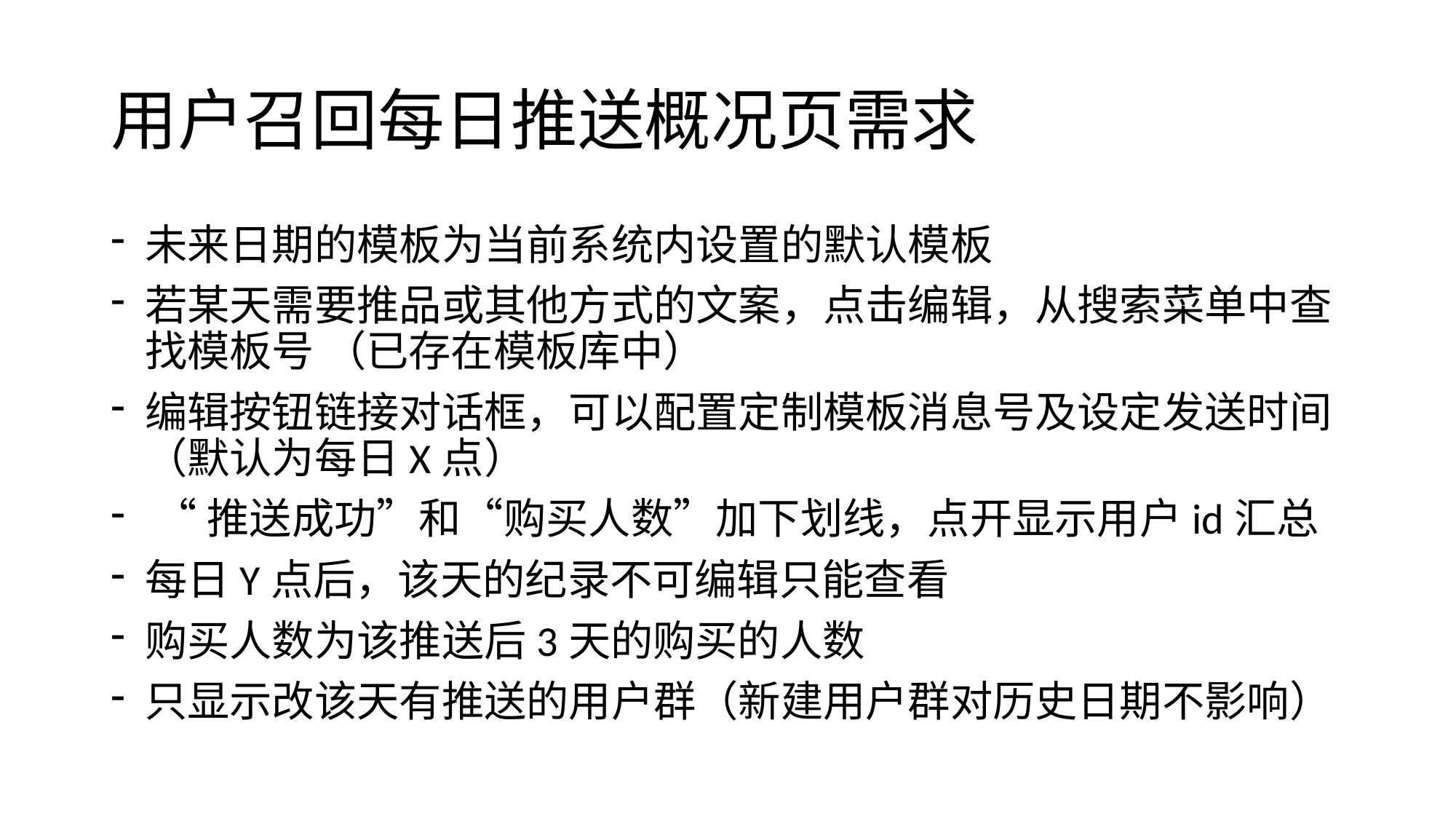

# 用户召回每日推送概况页需求
未来日期的模板为当前系统内设置的默认模板
若某天需要推品或其他方式的文案，点击编辑，从搜索菜单中查找模板号 （已存在模板库中）
编辑按钮链接对话框，可以配置定制模板消息号及设定发送时间（默认为每日X点）
 “推送成功”和“购买人数”加下划线，点开显示用户id汇总
每日Y点后，该天的纪录不可编辑只能查看
购买人数为该推送后3天的购买的人数
只显示改该天有推送的用户群（新建用户群对历史日期不影响）